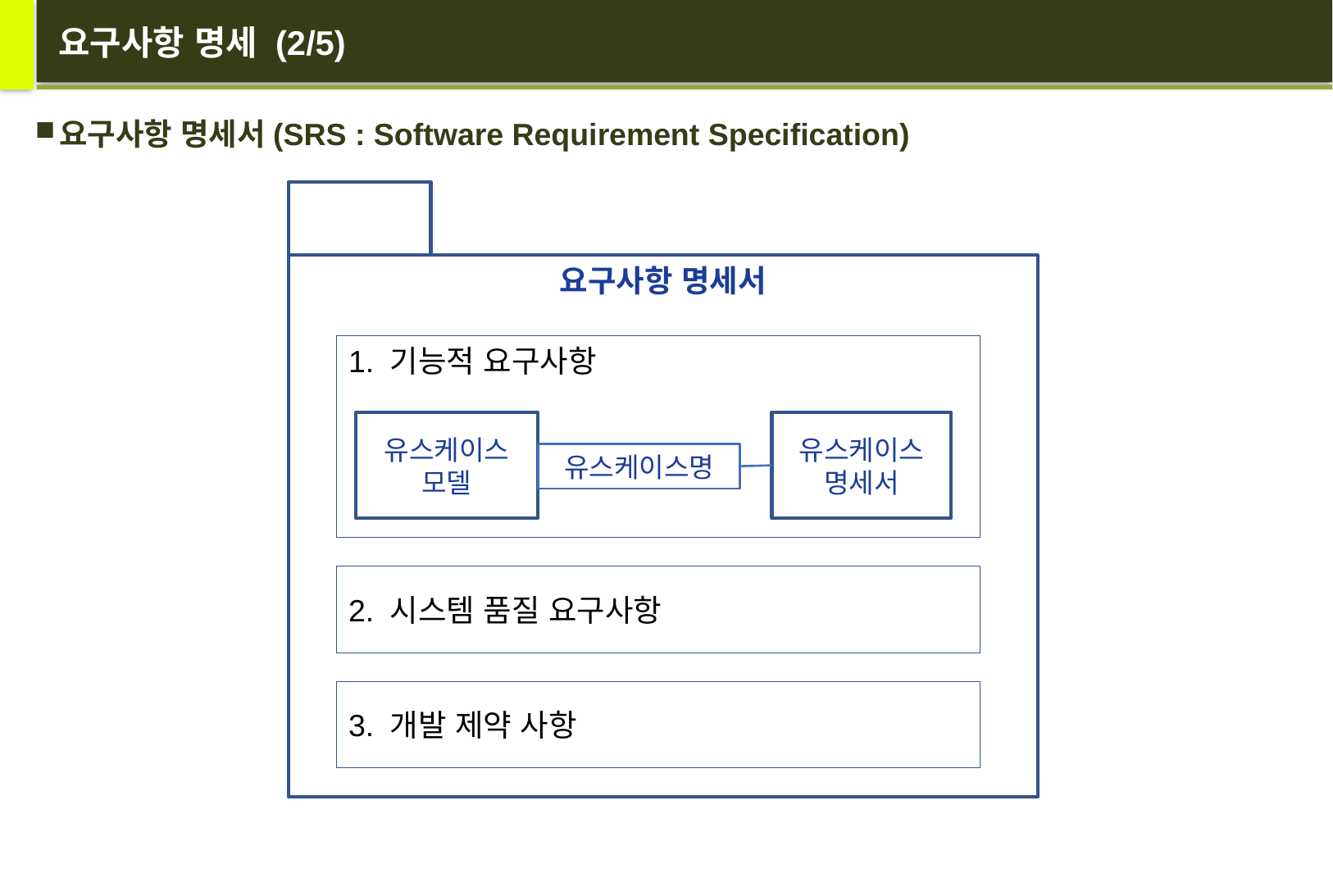

# 요구사항 명세 (2/5)
요구사항 명세서(SRS : Software Requirement Specification)

요구사항 명세서
1. 기능적 요구사항
유스케이스
모델
유스케이스
명세서
유스케이스명
2. 시스템 품질 요구사항
3. 개발 제약 사항